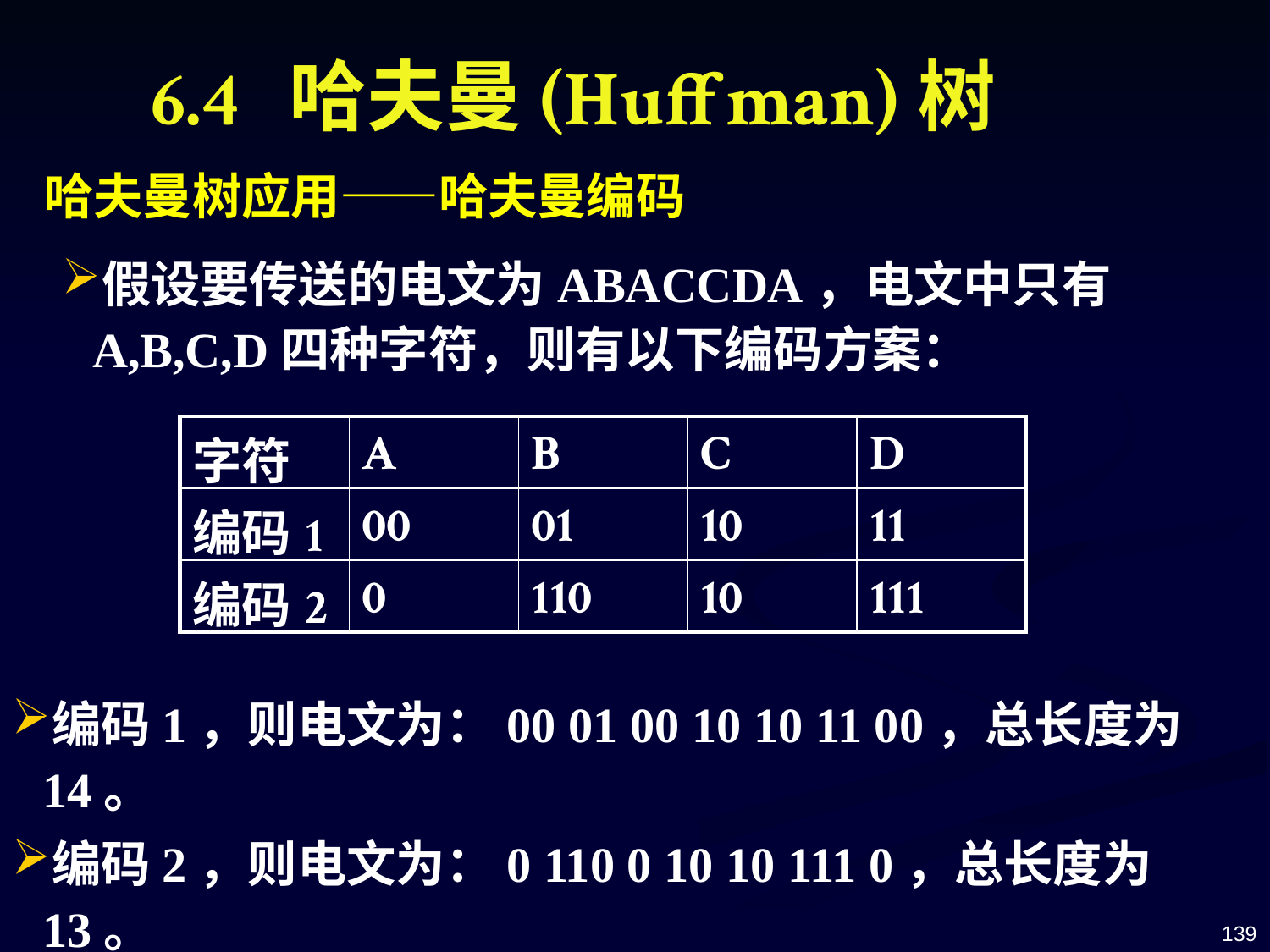

6.4  哈夫曼(Huffman)树
哈夫曼树应用——哈夫曼编码
假设要传送的电文为ABACCDA，电文中只有A,B,C,D四种字符，则有以下编码方案：
| 字符 | A | B | C | D |
| --- | --- | --- | --- | --- |
| 编码1 | 00 | 01 | 10 | 11 |
| 编码2 | 0 | 110 | 10 | 111 |
编码1，则电文为：00 01 00 10 10 11 00，总长度为14。
编码2，则电文为：0 110 0 10 10 111 0，总长度为13。
139